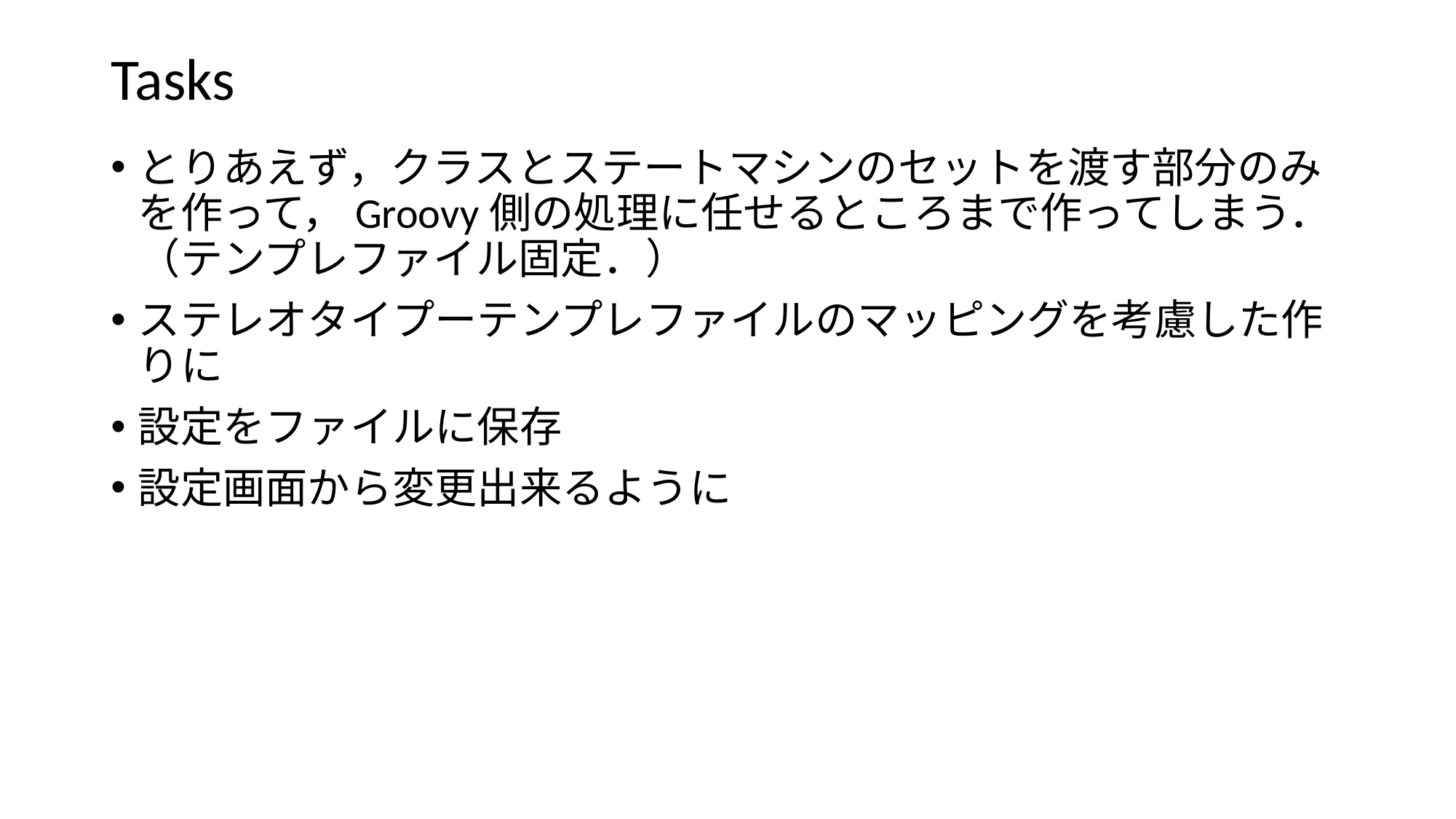

# Tasks
とりあえず，クラスとステートマシンのセットを渡す部分のみを作って，Groovy側の処理に任せるところまで作ってしまう．（テンプレファイル固定．）
ステレオタイプーテンプレファイルのマッピングを考慮した作りに
設定をファイルに保存
設定画面から変更出来るように